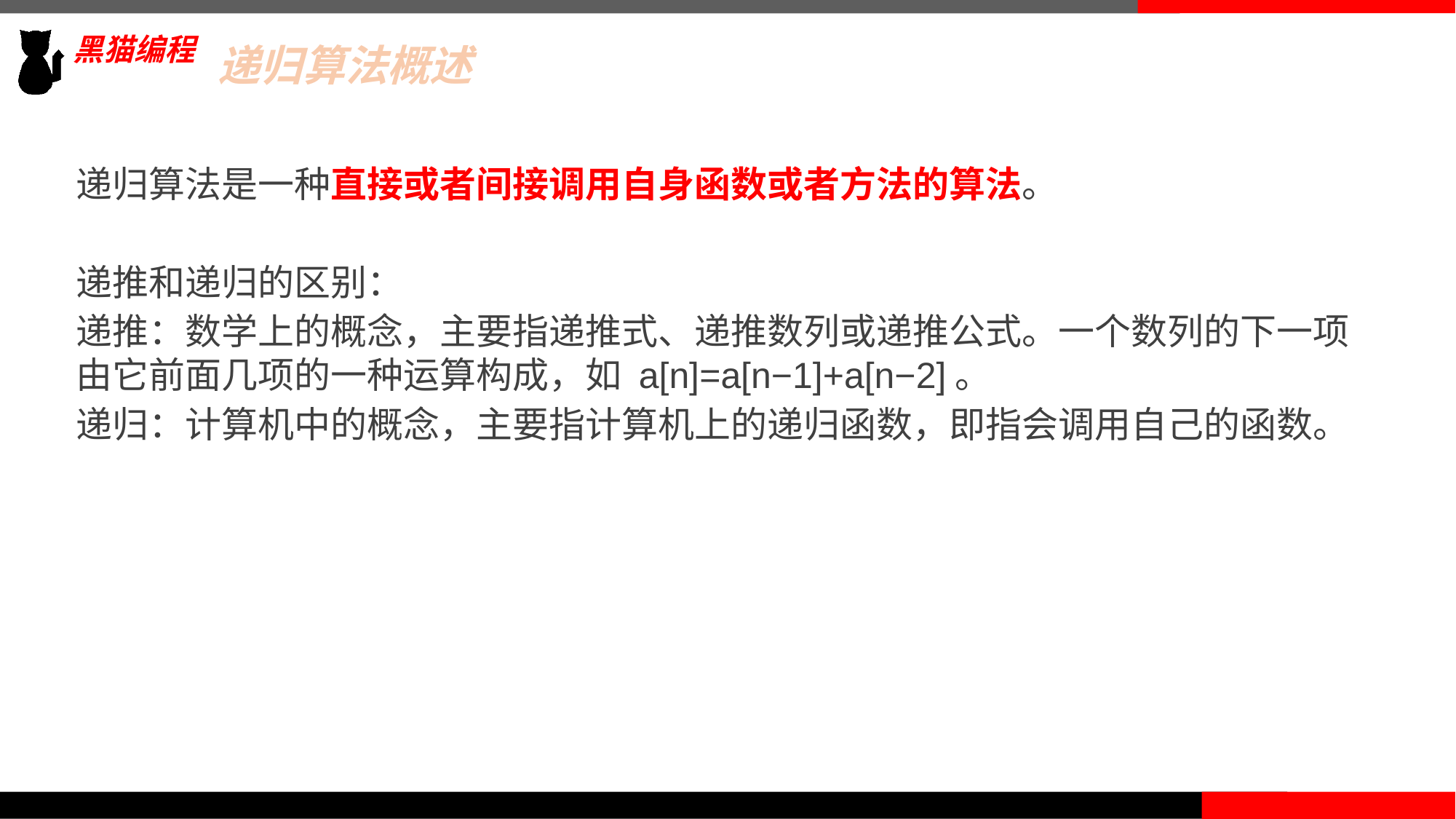

递归算法概述
递归算法是一种直接或者间接调用自身函数或者方法的算法。

递推和递归的区别：
递推：数学上的概念，主要指递推式、递推数列或递推公式。一个数列的下一项由它前面几项的一种运算构成，如 a[n]=a[n−1]+a[n−2]。
递归：计算机中的概念，主要指计算机上的递归函数，即指会调用自己的函数。